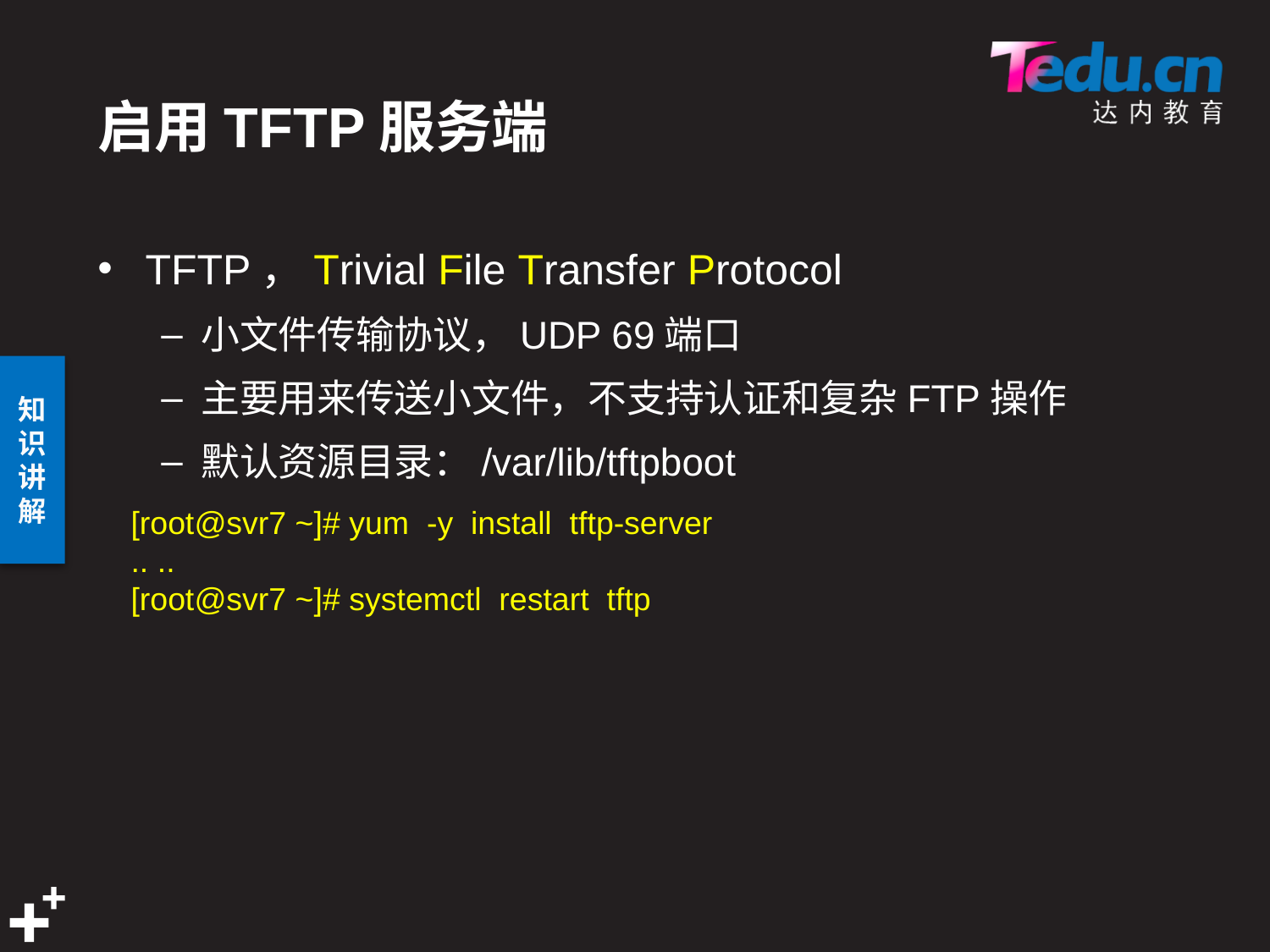

# 启用TFTP服务端
TFTP，Trivial File Transfer Protocol
小文件传输协议，UDP 69端口
主要用来传送小文件，不支持认证和复杂FTP操作
默认资源目录：/var/lib/tftpboot
[root@svr7 ~]# yum  -y  install  tftp-server
.. ..
[root@svr7 ~]# systemctl  restart  tftp